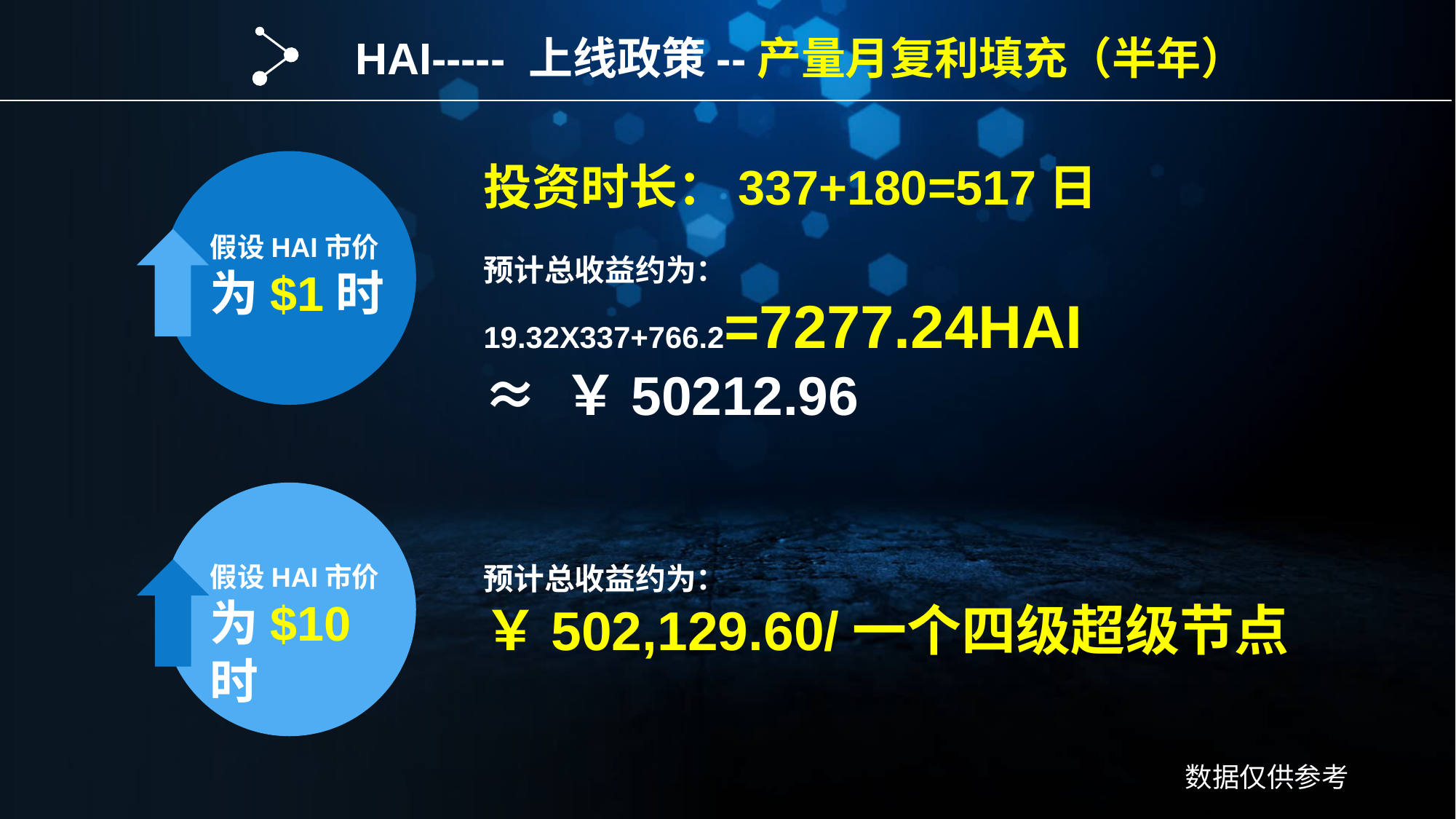

HAI----- 上线政策--产量月复利填充（半年）

投资时长：337+180=517日

预计总收益约为：
19.32X337+766.2=7277.24HAI
≈ ￥50212.96
假设HAI市价
为$1时

假设HAI市价
为$10时
预计总收益约为：
￥502,129.60/一个四级超级节点
数据仅供参考